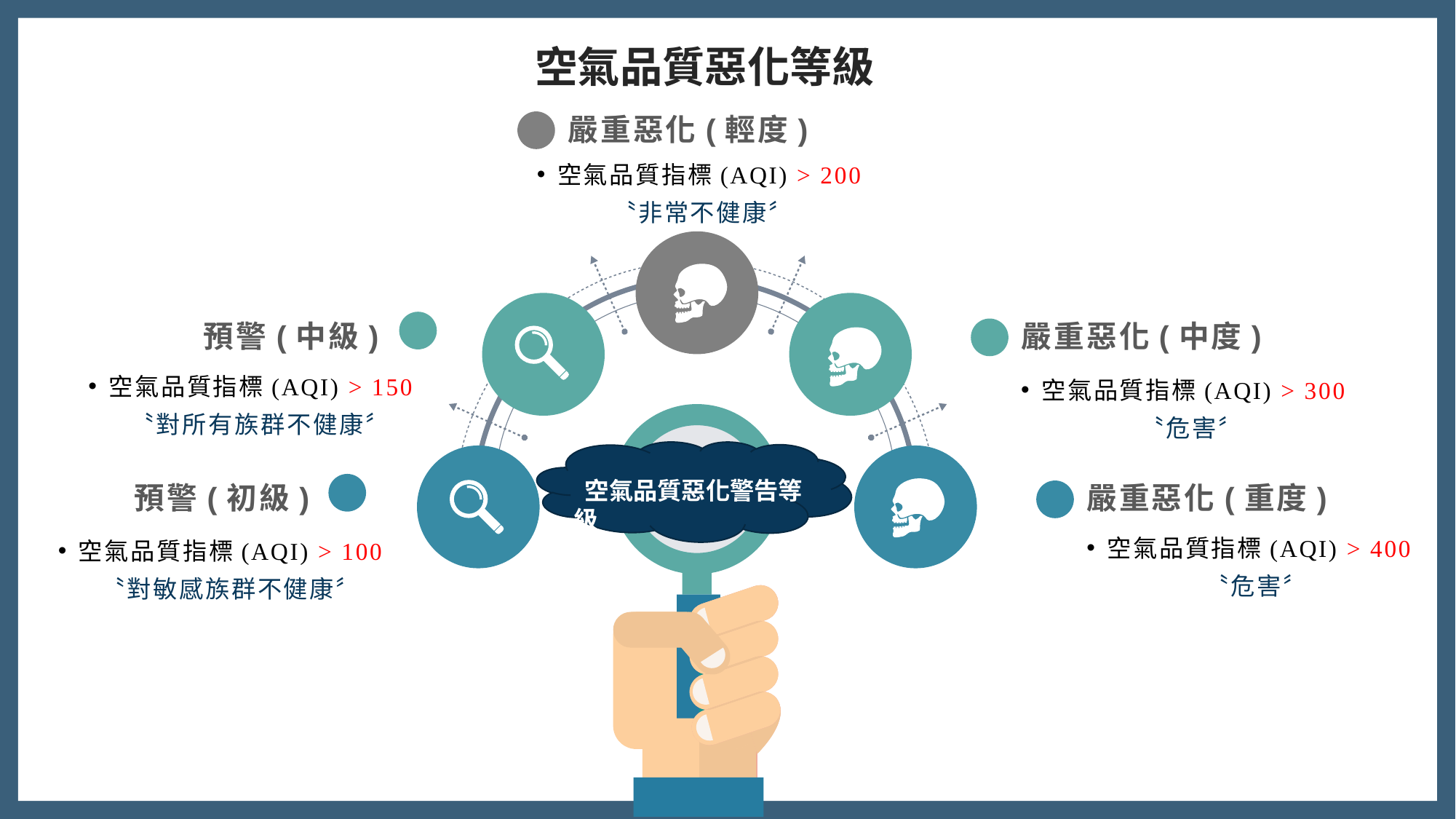

空氣品質惡化等級
嚴重惡化(輕度)
空氣品質指標(AQI) > 200
〝非常不健康〞

預警(中級)
嚴重惡化(中度)
空氣品質指標(AQI) > 300
〝危害〞

空氣品質指標(AQI) > 150
〝對所有族群不健康〞

 空氣品質惡化警告等級

預警(初級)
嚴重惡化(重度)
空氣品質指標(AQI) > 400
〝危害〞

空氣品質指標(AQI) > 100
〝對敏感族群不健康〞